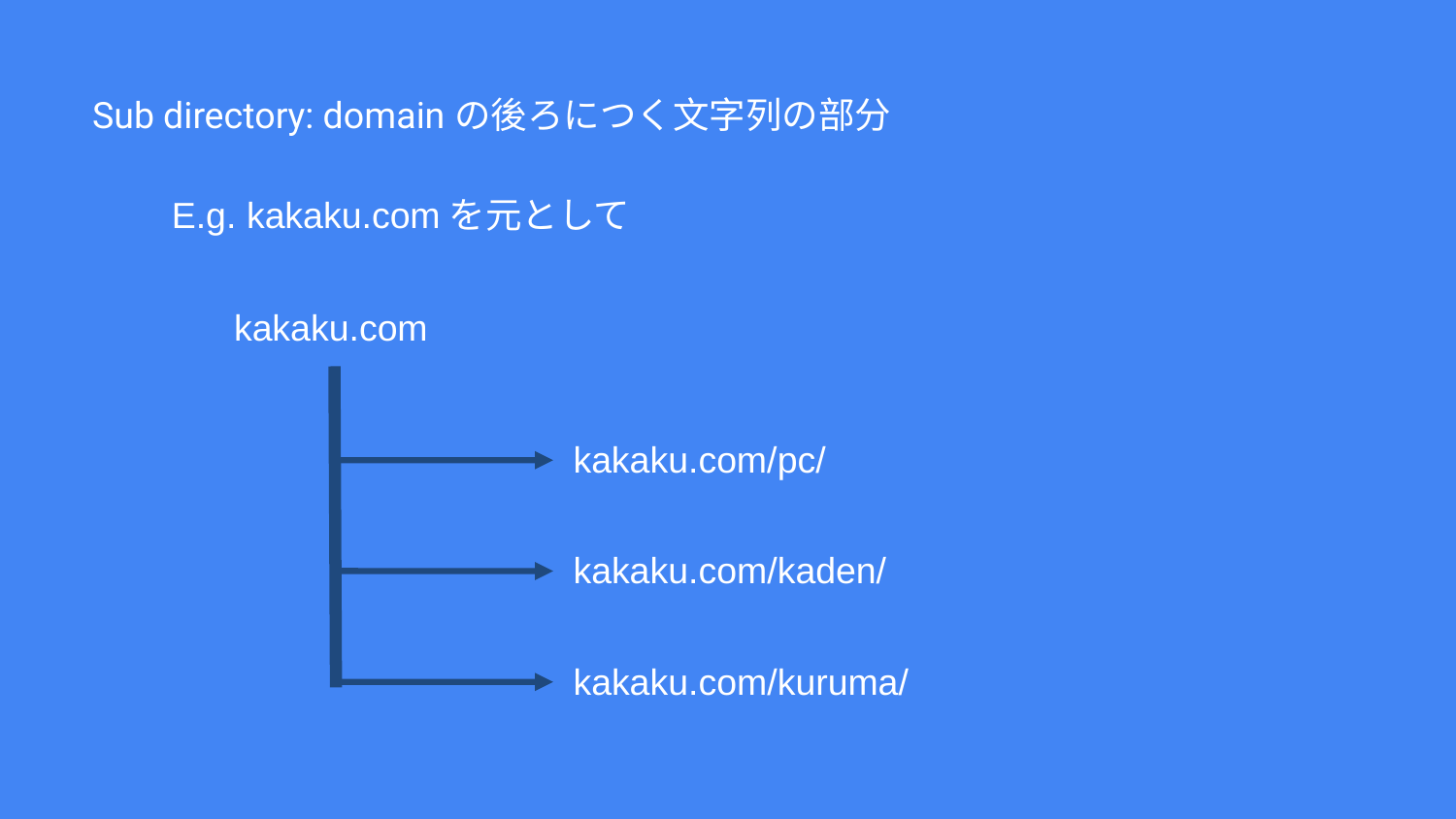

Sub directory: domainの後ろにつく文字列の部分
E.g. kakaku.comを元として
kakaku.com

kakaku.com/pc/

kakaku.com/kaden/

kakaku.com/kuruma/